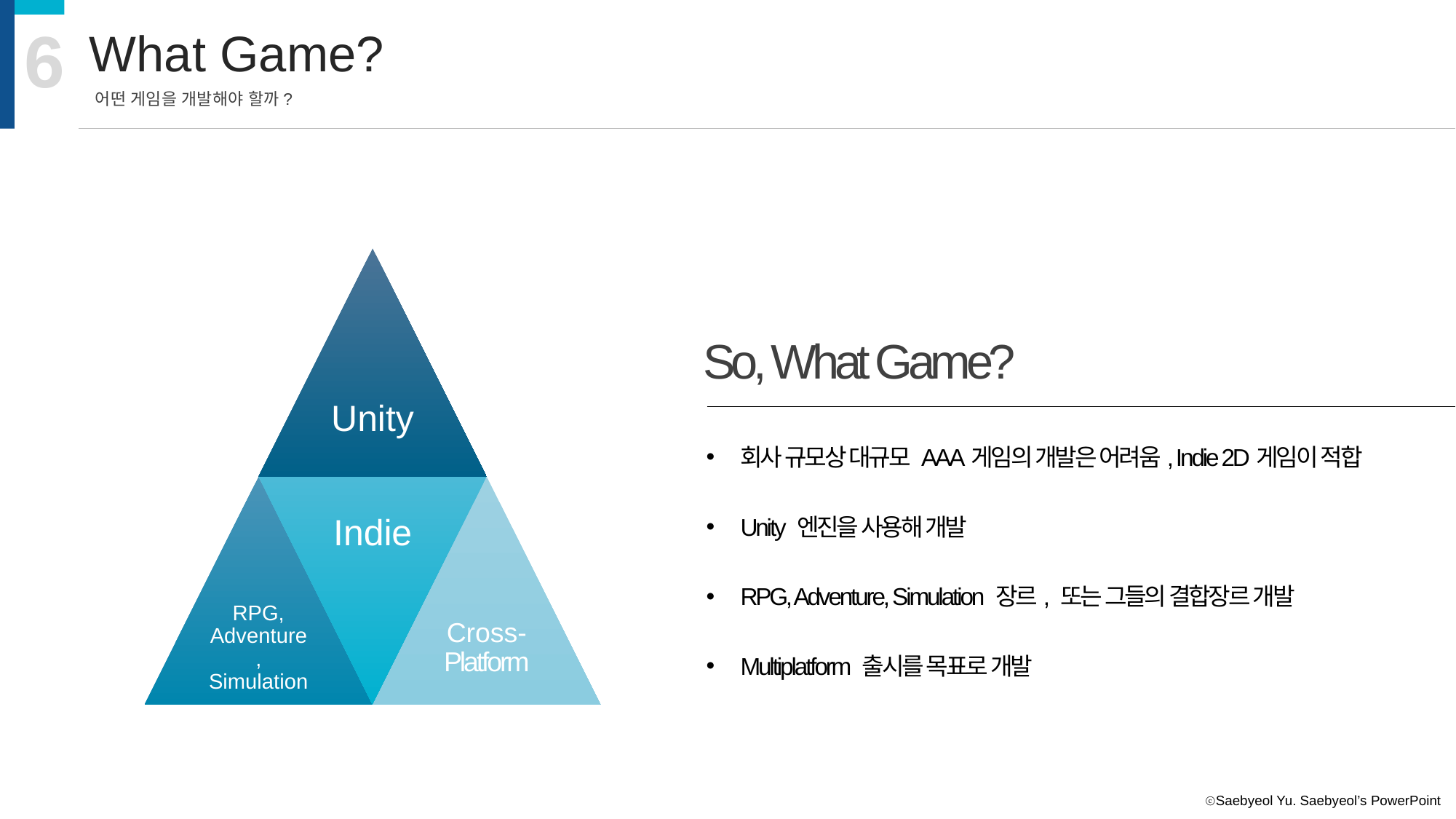

6
What Game?
어떤 게임을 개발해야 할까?
Unity
RPG, Adventure, Simulation
Indie
Cross-Platform
So, What Game?
회사 규모상 대규모 AAA게임의 개발은 어려움, Indie 2D게임이 적합

Unity 엔진을 사용해 개발

RPG, Adventure, Simulation 장르, 또는 그들의 결합장르 개발

Multiplatform 출시를 목표로 개발